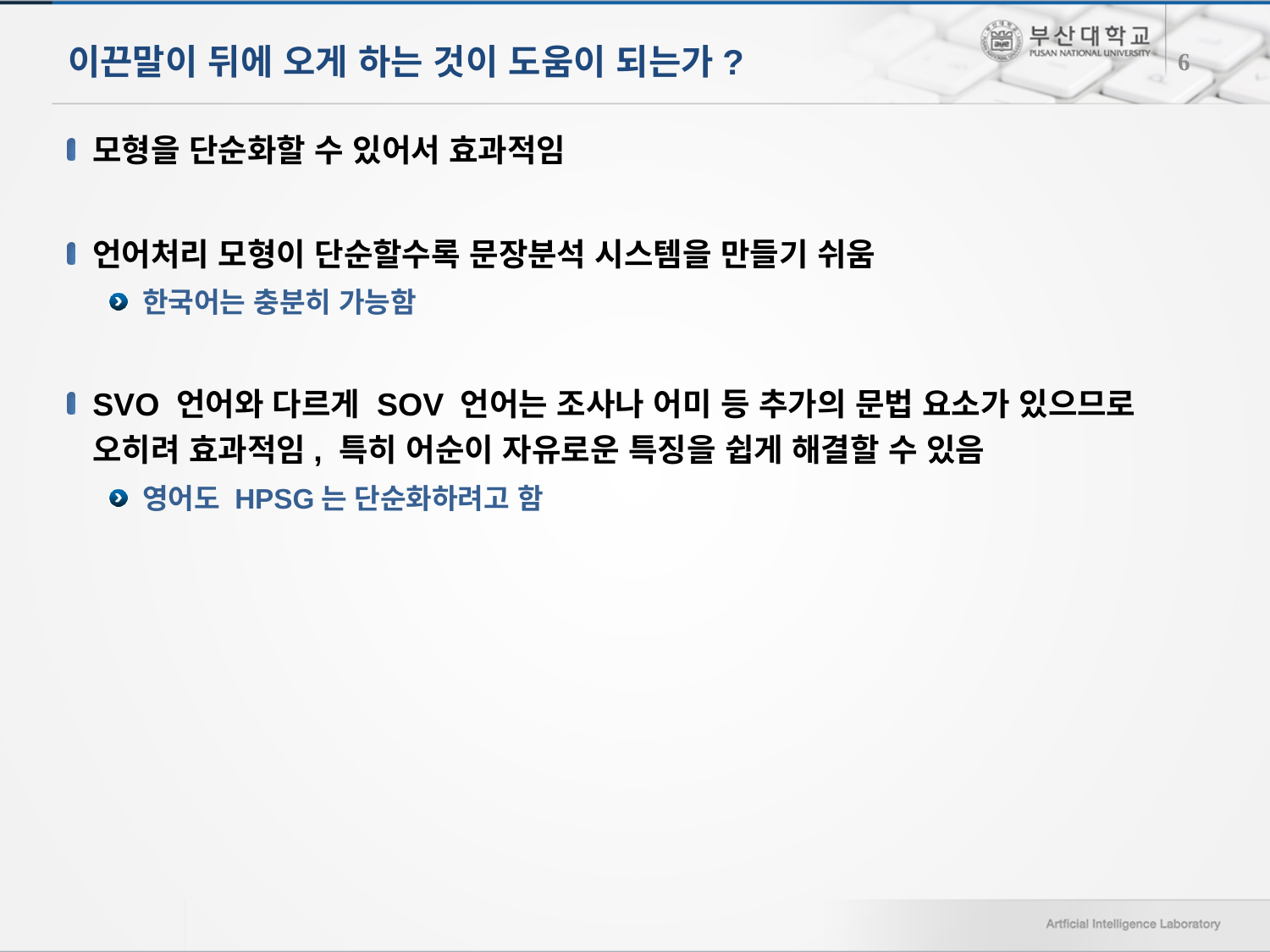

# 이끈말이 뒤에 오게 하는 것이 도움이 되는가?
6
모형을 단순화할 수 있어서 효과적임

언어처리 모형이 단순할수록 문장분석 시스템을 만들기 쉬움
한국어는 충분히 가능함

SVO 언어와 다르게 SOV 언어는 조사나 어미 등 추가의 문법 요소가 있으므로 오히려 효과적임, 특히 어순이 자유로운 특징을 쉽게 해결할 수 있음
영어도 HPSG는 단순화하려고 함